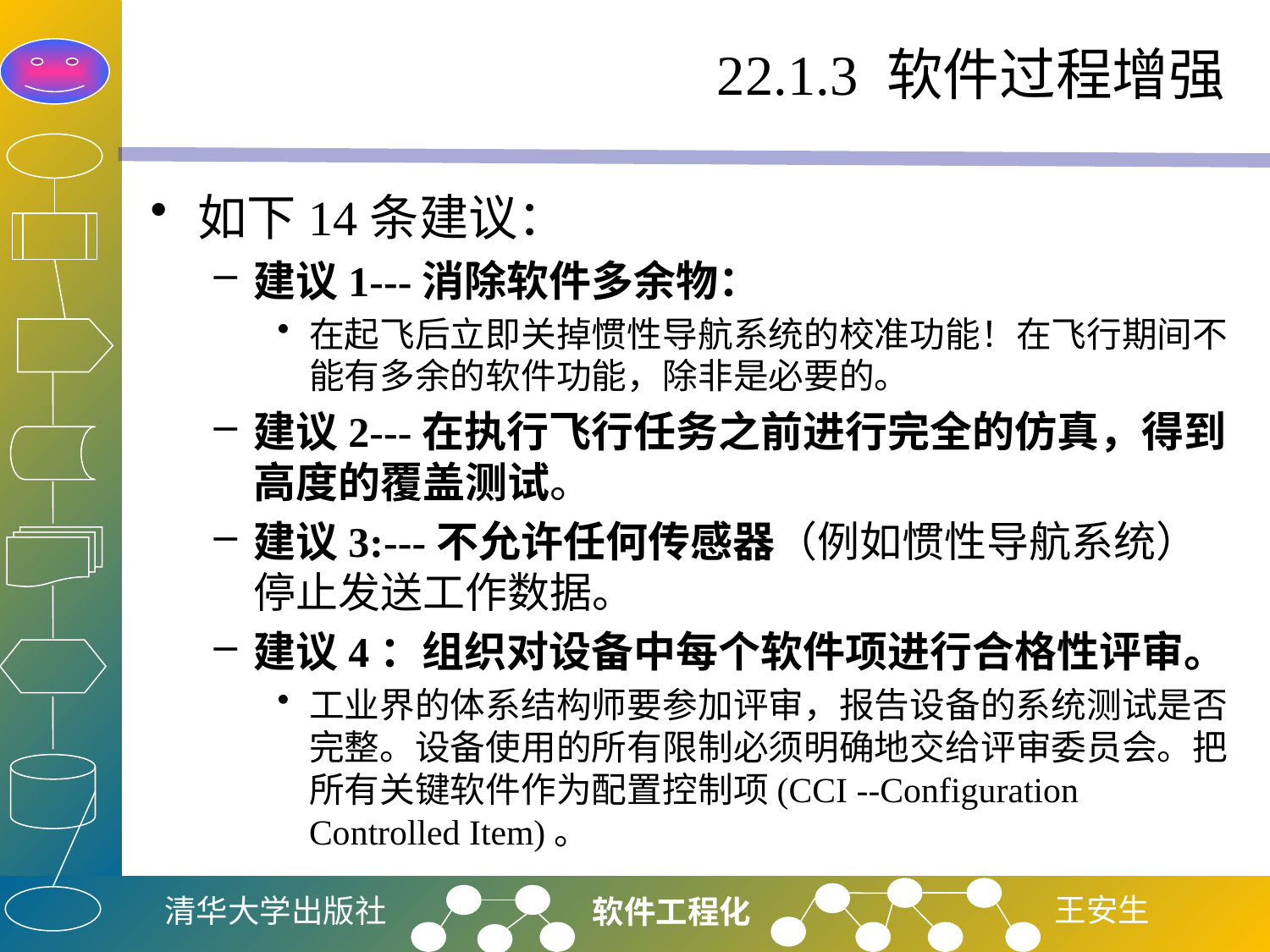

# 22.1.3 软件过程增强
如下14条建议：
建议1---消除软件多余物：
在起飞后立即关掉惯性导航系统的校准功能！在飞行期间不能有多余的软件功能，除非是必要的。
建议2---在执行飞行任务之前进行完全的仿真，得到高度的覆盖测试。
建议3:---不允许任何传感器（例如惯性导航系统）停止发送工作数据。
建议4：组织对设备中每个软件项进行合格性评审。
工业界的体系结构师要参加评审，报告设备的系统测试是否完整。设备使用的所有限制必须明确地交给评审委员会。把所有关键软件作为配置控制项(CCI --Configuration Controlled Item)。